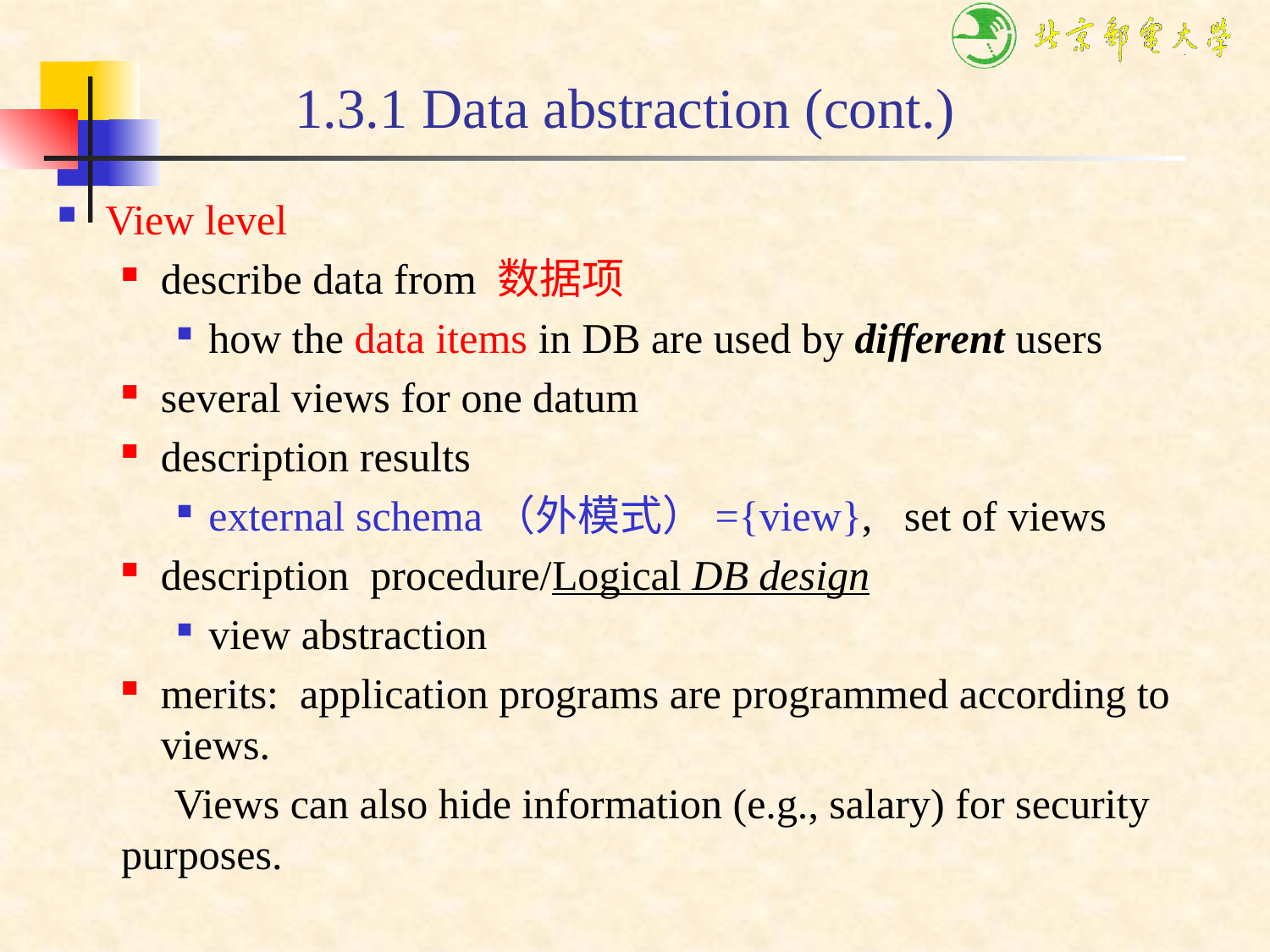

# 1.3.1 Data abstraction (cont.)
View level
describe data from 数据项
how the data items in DB are used by different users
several views for one datum
description results
external schema（外模式）={view},   set of views
description  procedure/Logical DB design
view abstraction
merits:  application programs are programmed according to views.
     Views can also hide information (e.g., salary) for security purposes.
36